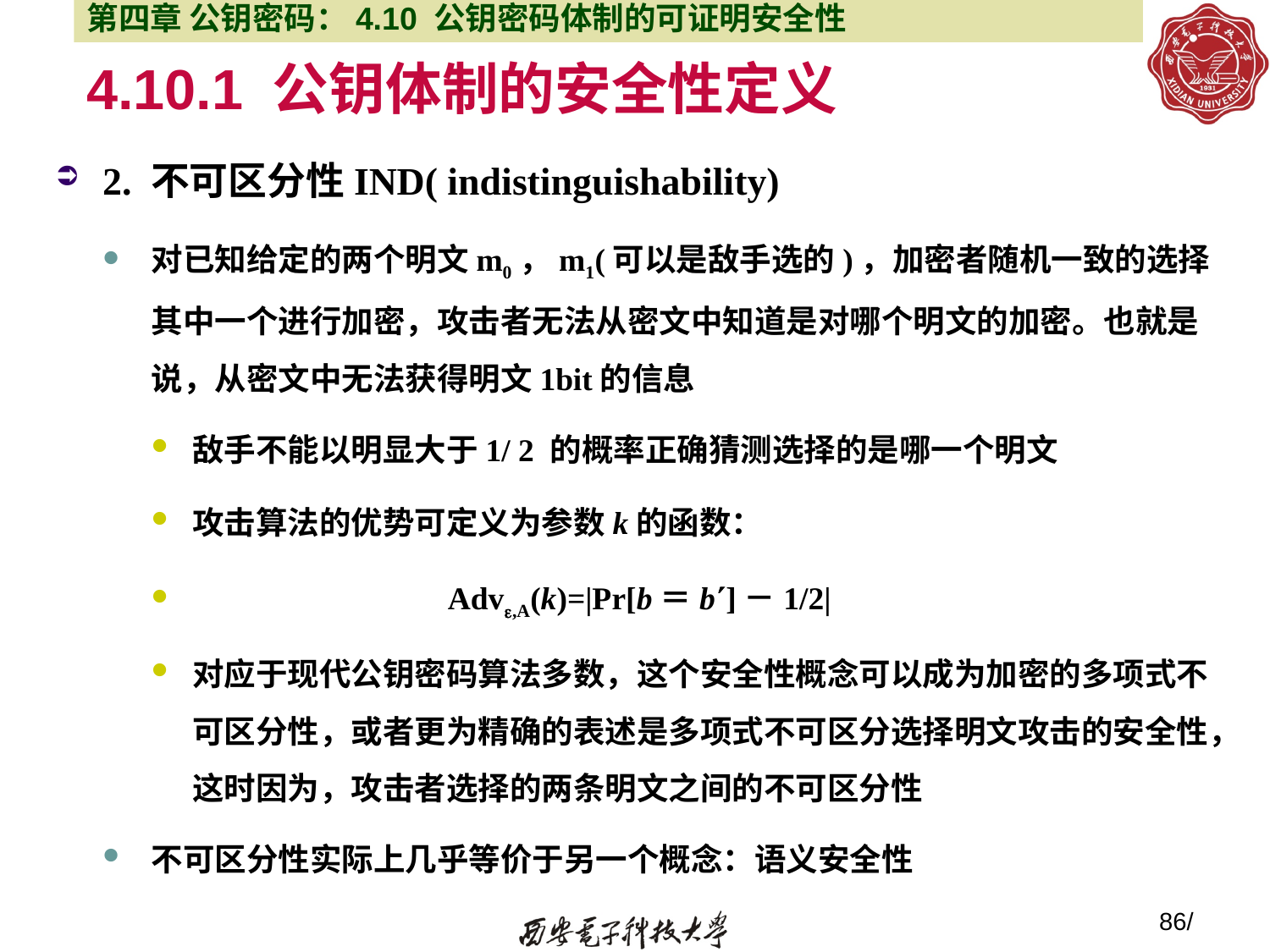

第四章 公钥密码：4.10 公钥密码体制的可证明安全性
# 4.10.1 公钥体制的安全性定义
2. 不可区分性IND( indistinguishability)
对已知给定的两个明文m0，m1(可以是敌手选的)，加密者随机一致的选择其中一个进行加密，攻击者无法从密文中知道是对哪个明文的加密。也就是说，从密文中无法获得明文1bit的信息
敌手不能以明显大于1/ 2 的概率正确猜测选择的是哪一个明文
攻击算法的优势可定义为参数k的函数：
 	                Advε,A(k)=|Pr[b＝b′]－1/2|
对应于现代公钥密码算法多数，这个安全性概念可以成为加密的多项式不可区分性，或者更为精确的表述是多项式不可区分选择明文攻击的安全性，这时因为，攻击者选择的两条明文之间的不可区分性
不可区分性实际上几乎等价于另一个概念：语义安全性
86/